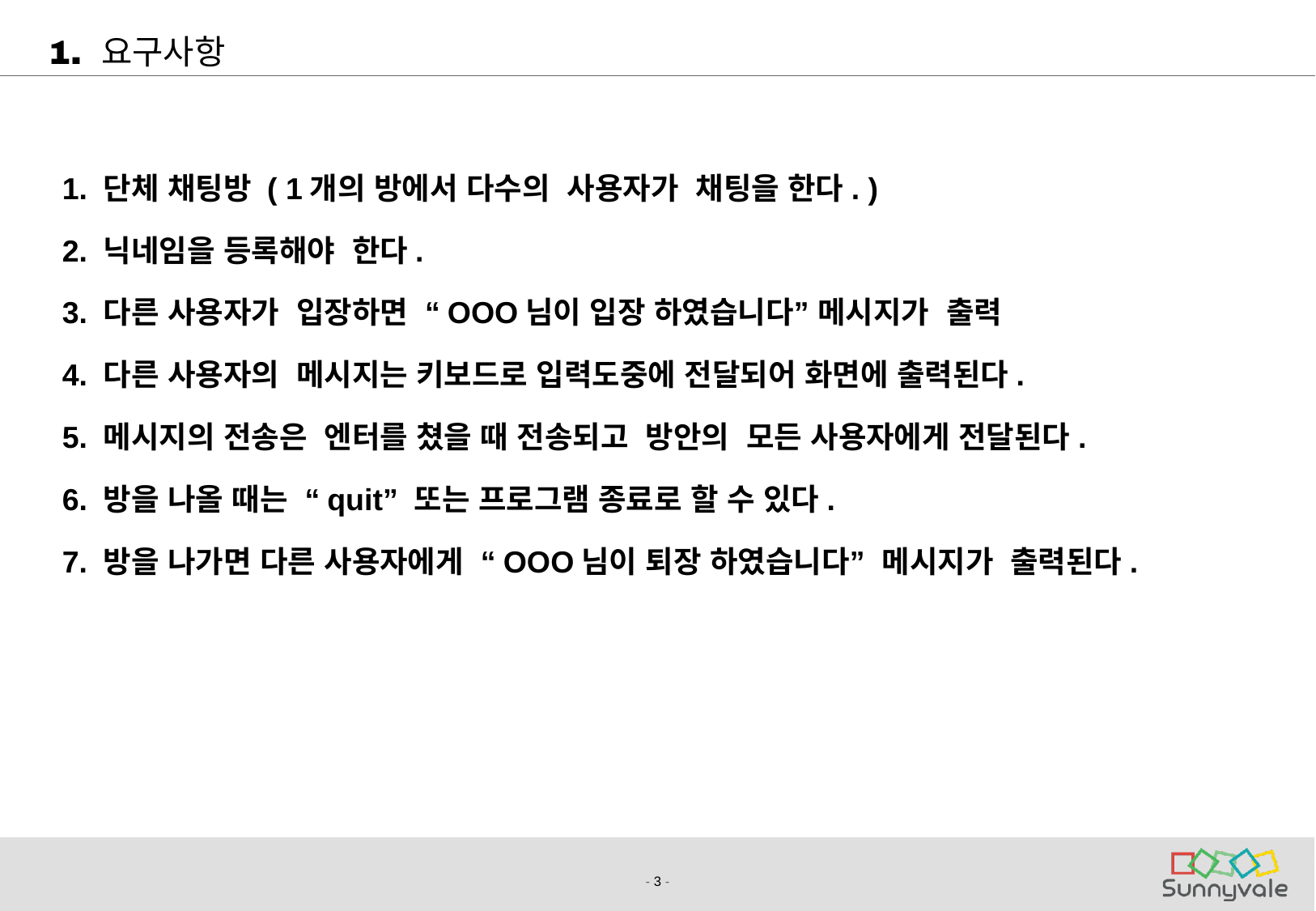

# 1. 요구사항

     1. 단체 채팅방 ( 1개의 방에서 다수의  사용자가  채팅을 한다. )
     2. 닉네임을 등록해야  한다.
     3. 다른 사용자가  입장하면  “OOO님이 입장 하였습니다” 메시지가  출력
     4. 다른 사용자의  메시지는 키보드로 입력도중에 전달되어 화면에 출력된다.
     5. 메시지의 전송은  엔터를 쳤을 때 전송되고  방안의  모든 사용자에게 전달된다.
     6. 방을 나올 때는  “quit” 또는 프로그램 종료로 할 수 있다.
     7. 방을 나가면 다른 사용자에게  “OOO님이 퇴장 하였습니다”  메시지가  출력된다.